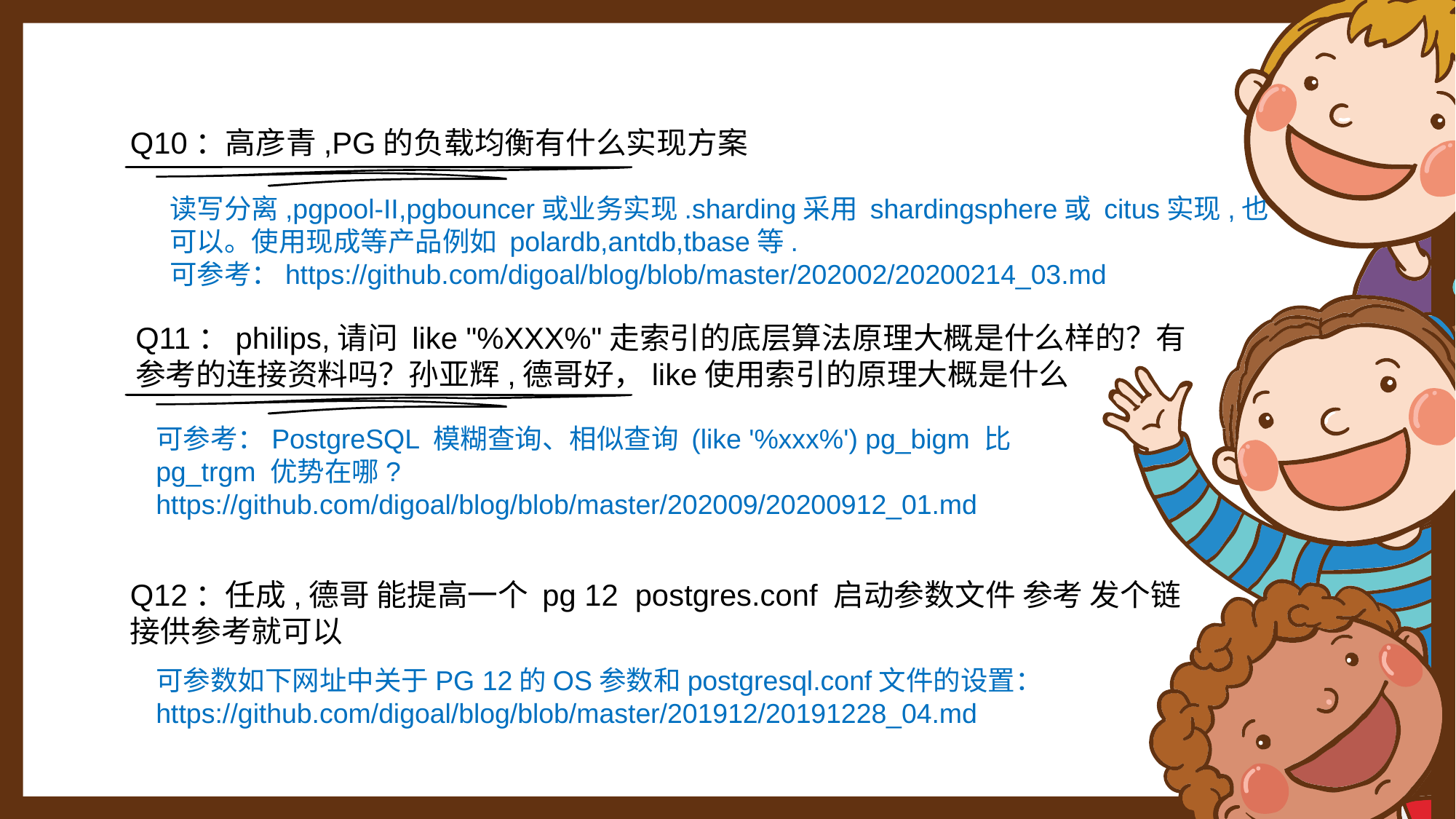

Q10：高彦青,PG的负载均衡有什么实现方案

读写分离,pgpool-II,pgbouncer或业务实现.sharding采用 shardingsphere或 citus实现,也可以。使用现成等产品例如 polardb,antdb,tbase等.
可参考：https://github.com/digoal/blog/blob/master/202002/20200214_03.md
Q11：philips,请问 like "%XXX%"走索引的底层算法原理大概是什么样的？有参考的连接资料吗？孙亚辉,德哥好，like使用索引的原理大概是什么

可参考：PostgreSQL 模糊查询、相似查询 (like '%xxx%') pg_bigm 比 pg_trgm 优势在哪?
https://github.com/digoal/blog/blob/master/202009/20200912_01.md
Q12：任成,德哥 能提高一个 pg 12  postgres.conf 启动参数文件 参考 发个链接供参考就可以
可参数如下网址中关于PG 12的OS参数和postgresql.conf文件的设置：
https://github.com/digoal/blog/blob/master/201912/20191228_04.md